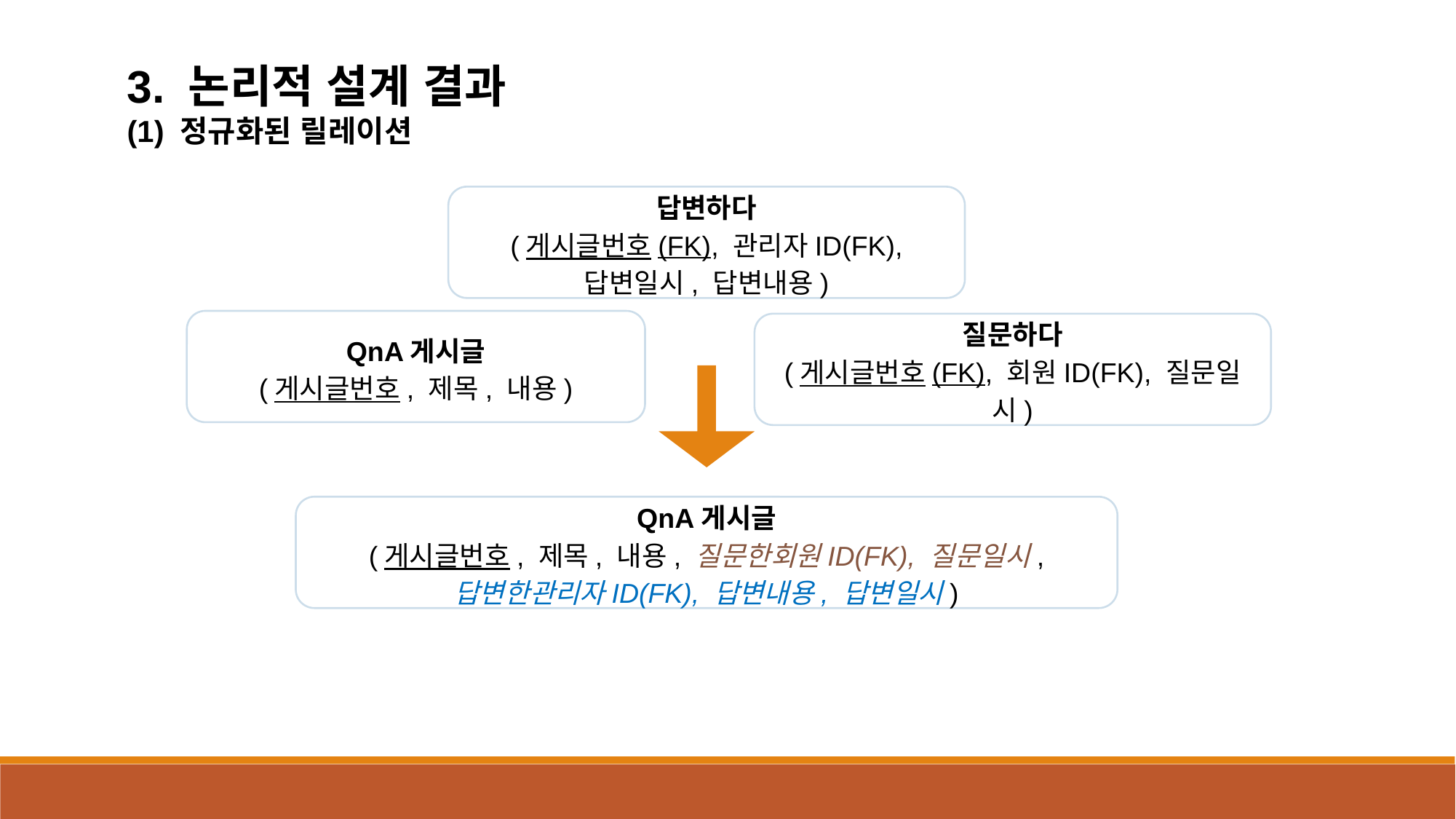

3. 논리적 설계 결과
(1) 정규화된 릴레이션
답변하다
(게시글번호(FK), 관리자ID(FK), 답변일시, 답변내용)
QnA게시글
(게시글번호, 제목, 내용)
질문하다
(게시글번호(FK), 회원ID(FK), 질문일시)

QnA게시글
(게시글번호, 제목, 내용, 질문한회원ID(FK), 질문일시, 답변한관리자ID(FK), 답변내용, 답변일시)